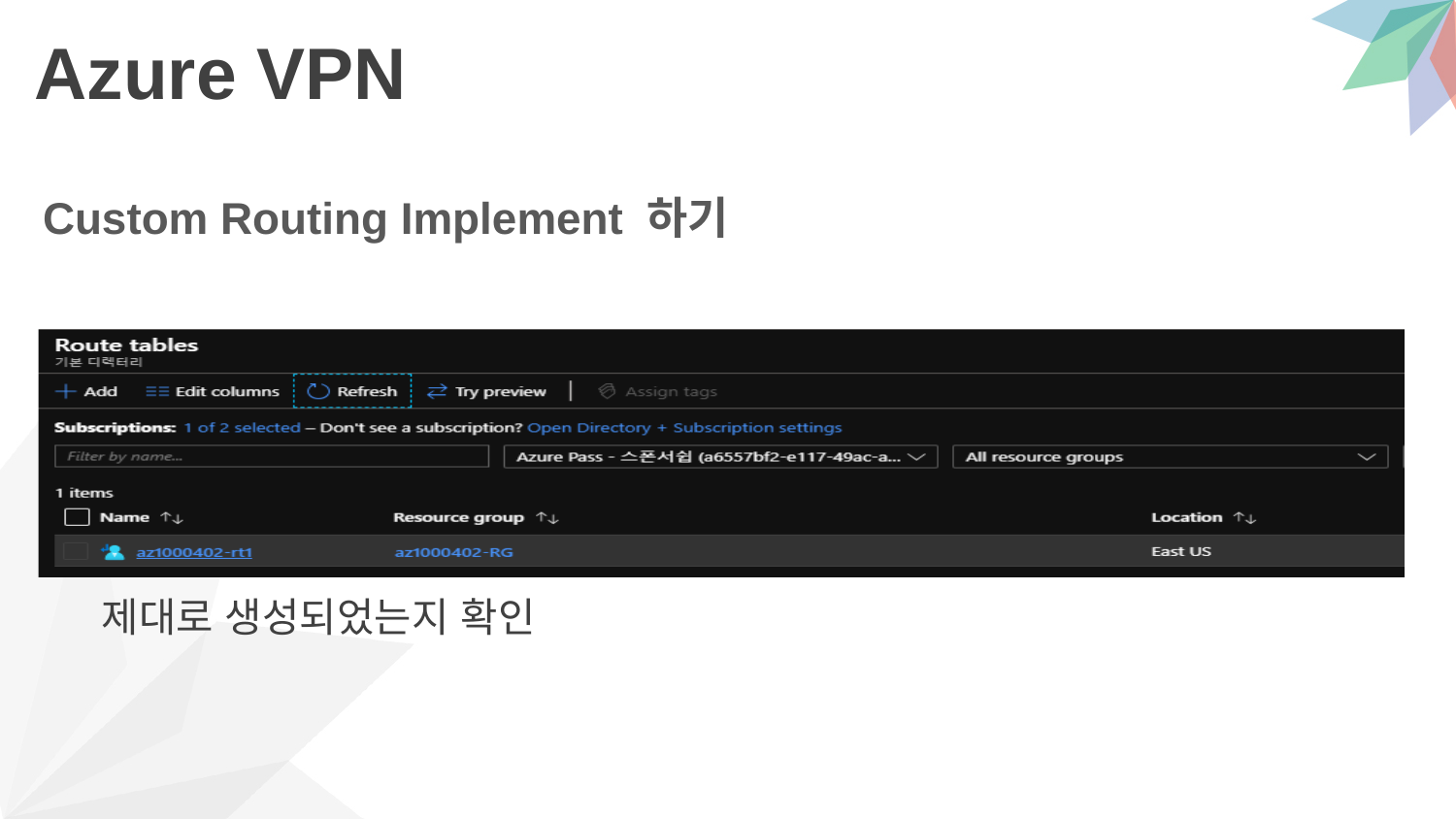

# Azure VPN
Custom Routing Implement 하기

제대로 생성되었는지 확인